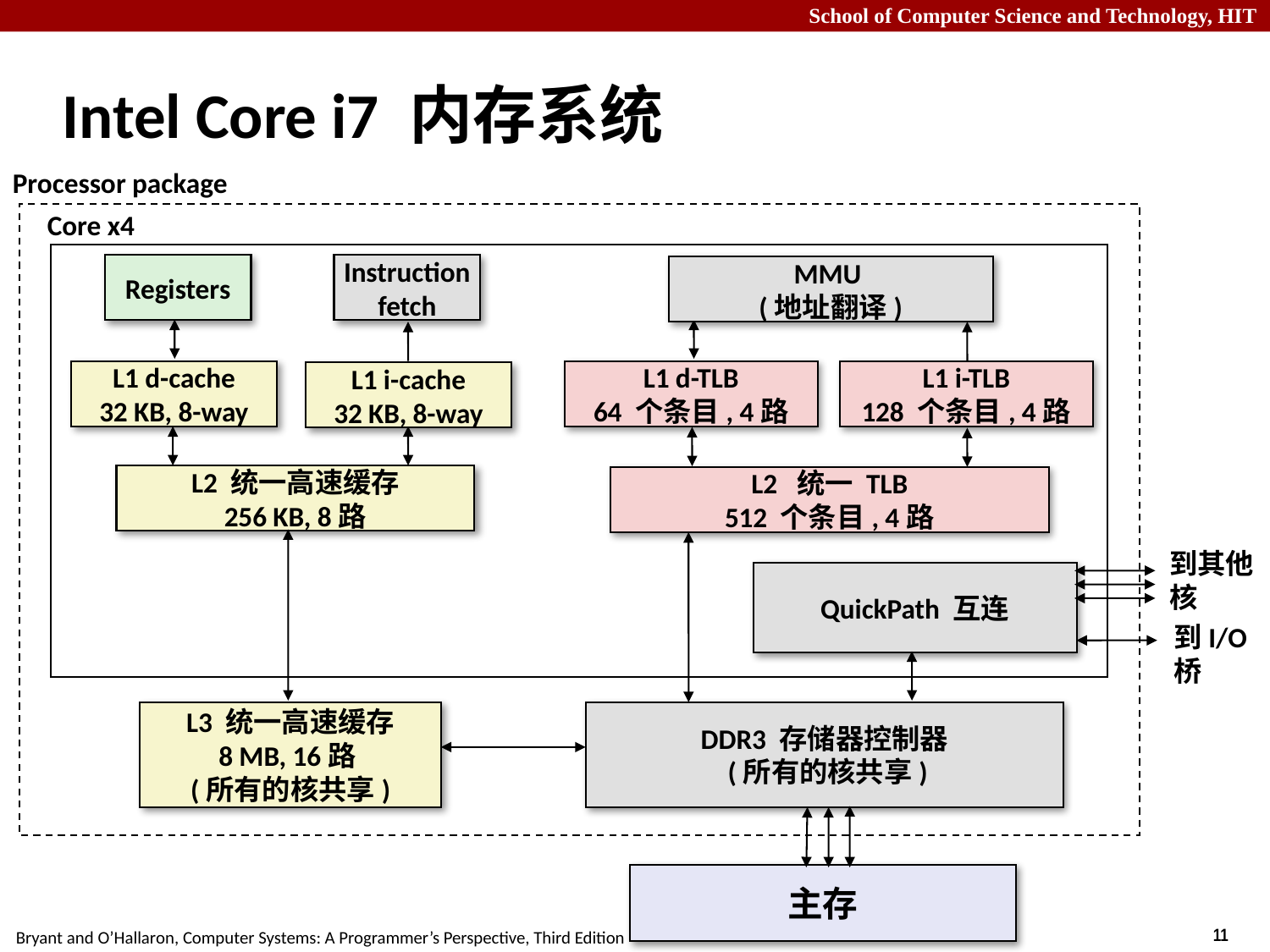

# Intel Core i7 内存系统
Processor package
Core x4

Registers
Instruction
fetch
MMU
(地址翻译)

L1 d-cache
32 KB, 8-way
L1 d-TLB
64 个条目, 4路
L1 i-TLB
128 个条目, 4路
L1 i-cache
32 KB, 8-way

L2 统一高速缓存
256 KB, 8路
L2  统一 TLB
512 个条目, 4路

到其他核
QuickPath 互连

到I/O
桥

L3 统一高速缓存
8 MB, 16路
(所有的核共享)
DDR3 存储器控制器
 (所有的核共享)

主存